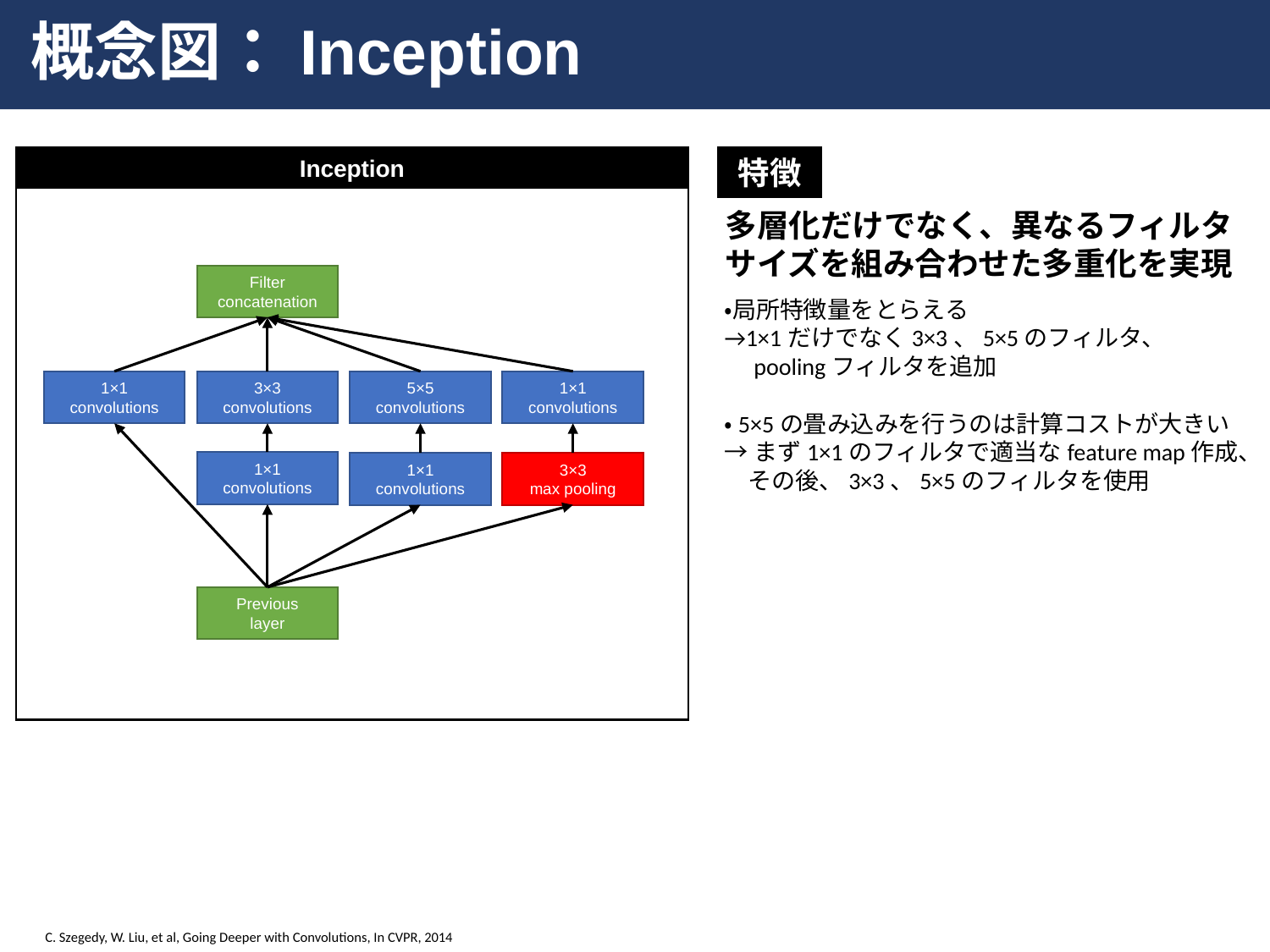

# 概念図：Inception

Inception
Filter
concatenation
5×5
convolutions
1×1
convolutions
1×1
convolutions
3×3
convolutions
1×1
convolutions
1×1
convolutions
3×3
max pooling
Previous
layer
特徴
多層化だけでなく、異なるフィルタサイズを組み合わせた多重化を実現
・局所特徴量をとらえる
→1×1だけでなく3×3、5×5のフィルタ、
　poolingフィルタを追加

・5×5の畳み込みを行うのは計算コストが大きい
→まず1×1のフィルタで適当なfeature map作成、
　その後、3×3、5×5のフィルタを使用
C. Szegedy, W. Liu, et al, Going Deeper with Convolutions, In CVPR, 2014